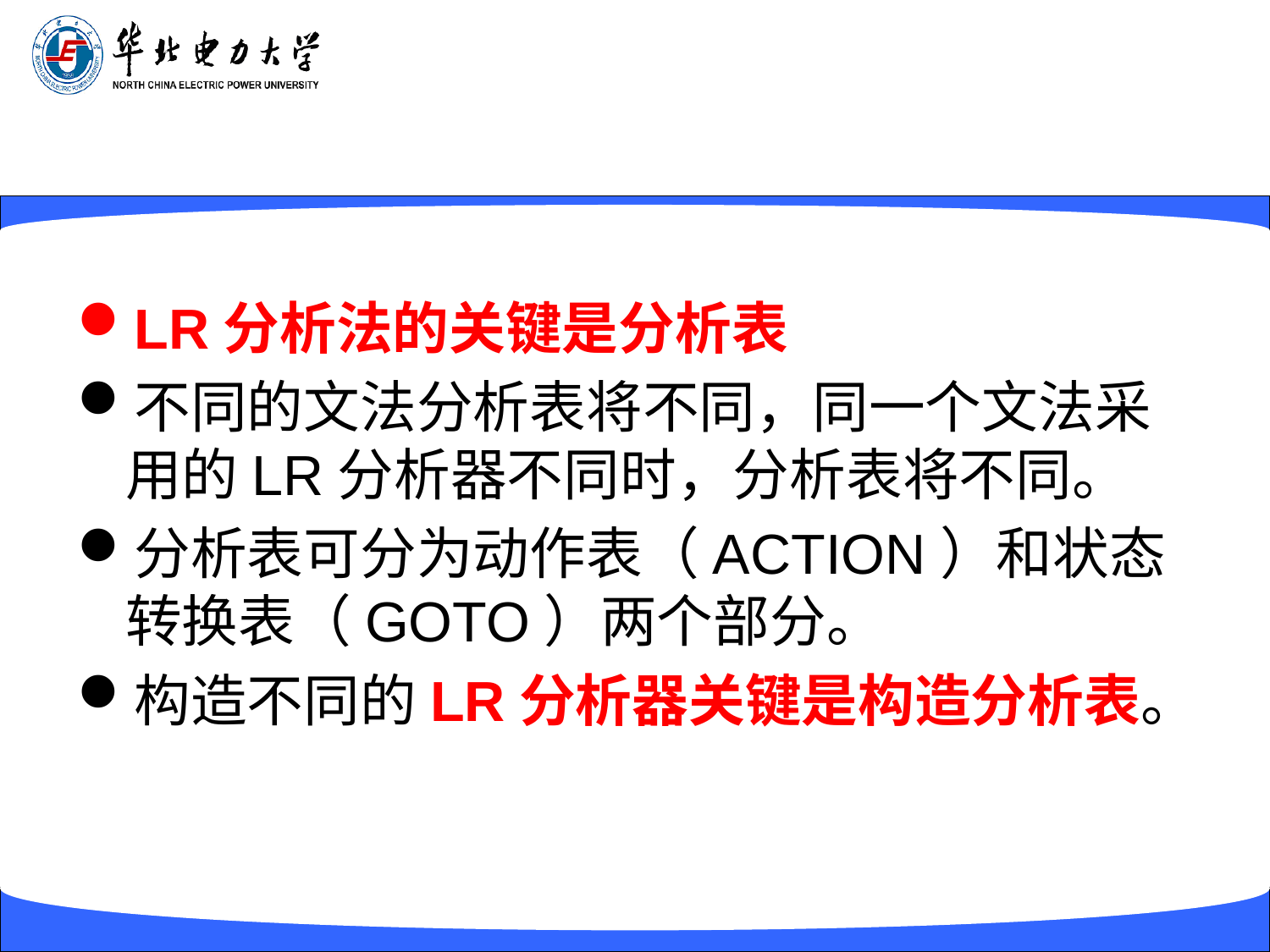

LR分析法的关键是分析表
不同的文法分析表将不同，同一个文法采用的LR分析器不同时，分析表将不同。
分析表可分为动作表（ACTION）和状态转换表（GOTO）两个部分。
构造不同的LR分析器关键是构造分析表。